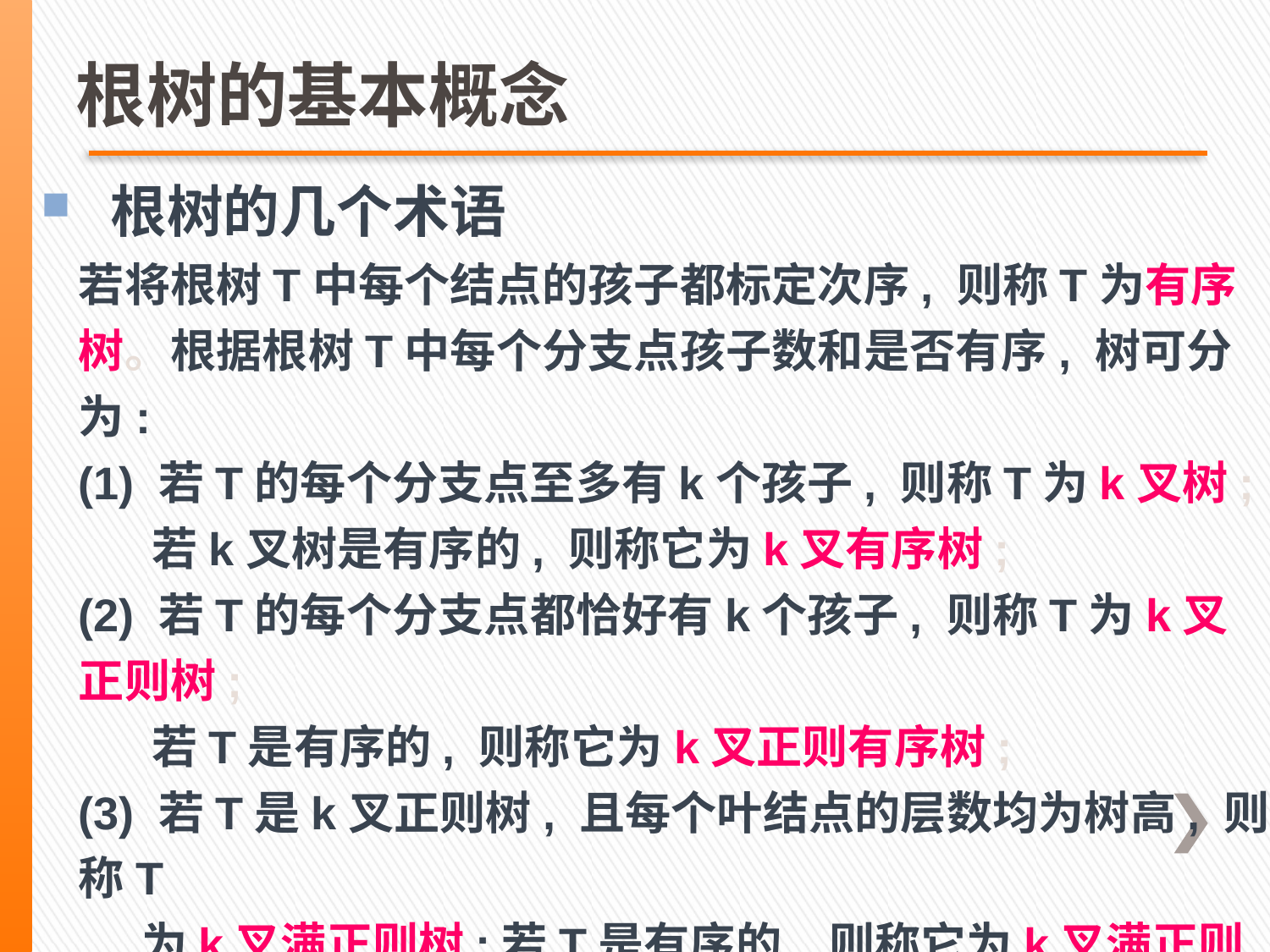

根树的基本概念
  根树的几个术语
若将根树T中每个结点的孩子都标定次序, 则称T为有序树。根据根树T中每个分支点孩子数和是否有序, 树可分为:
(1) 若T的每个分支点至多有k个孩子, 则称T为k叉树;
      若k叉树是有序的, 则称它为k叉有序树;
(2) 若T的每个分支点都恰好有k个孩子, 则称T为k叉正则树;
      若T是有序的, 则称它为k叉正则有序树;
(3) 若T是k叉正则树, 且每个叶结点的层数均为树高, 则称T
     为k叉满正则树;若T是有序的, 则称它为k叉满正则
     有序树。